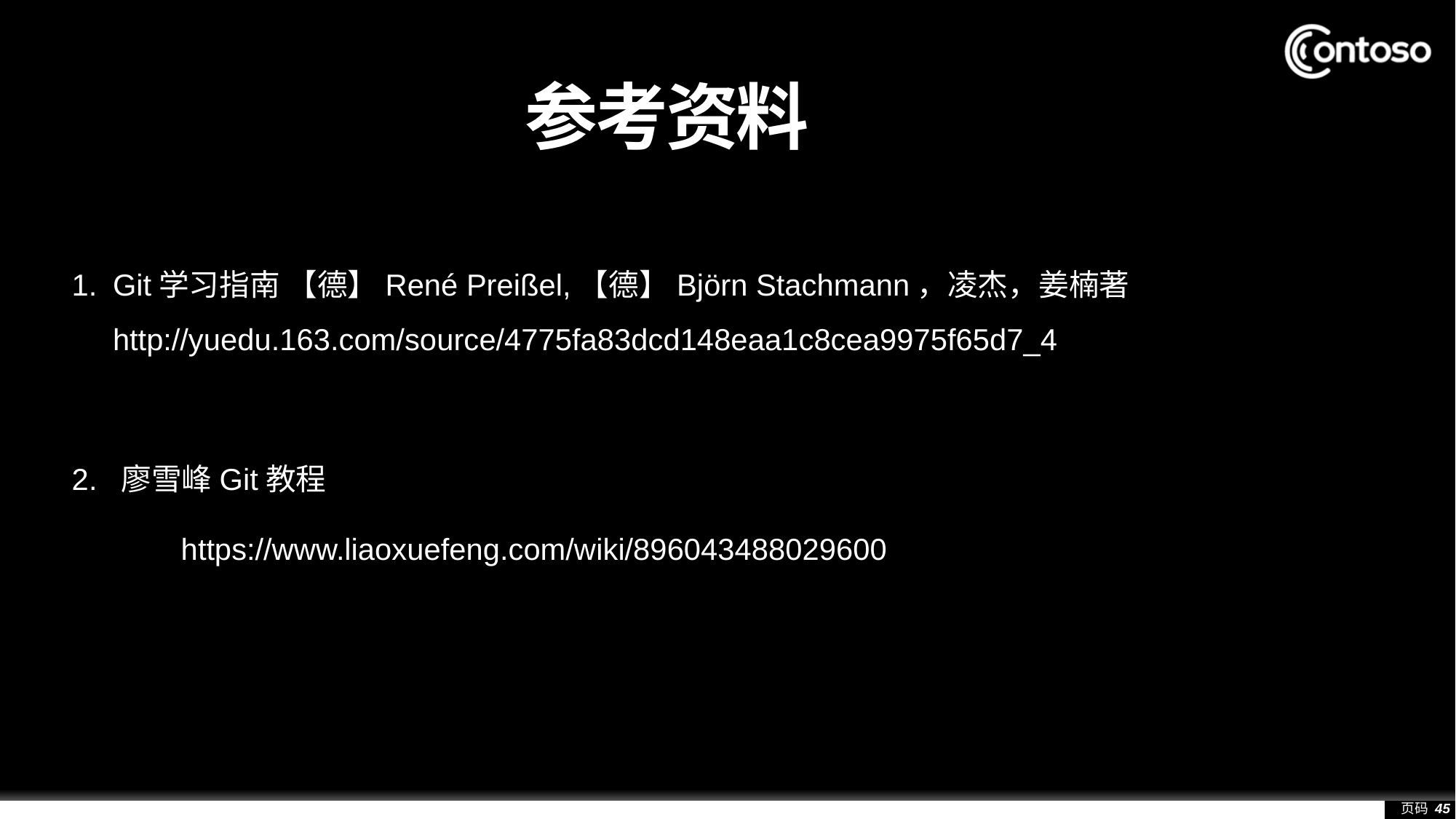

# 参考资料
Git学习指南 【德】René Preißel,【德】Björn Stachmann，凌杰，姜楠著	http://yuedu.163.com/source/4775fa83dcd148eaa1c8cea9975f65d7_4

2.  廖雪峰Git教程
	https://www.liaoxuefeng.com/wiki/896043488029600
页码 45